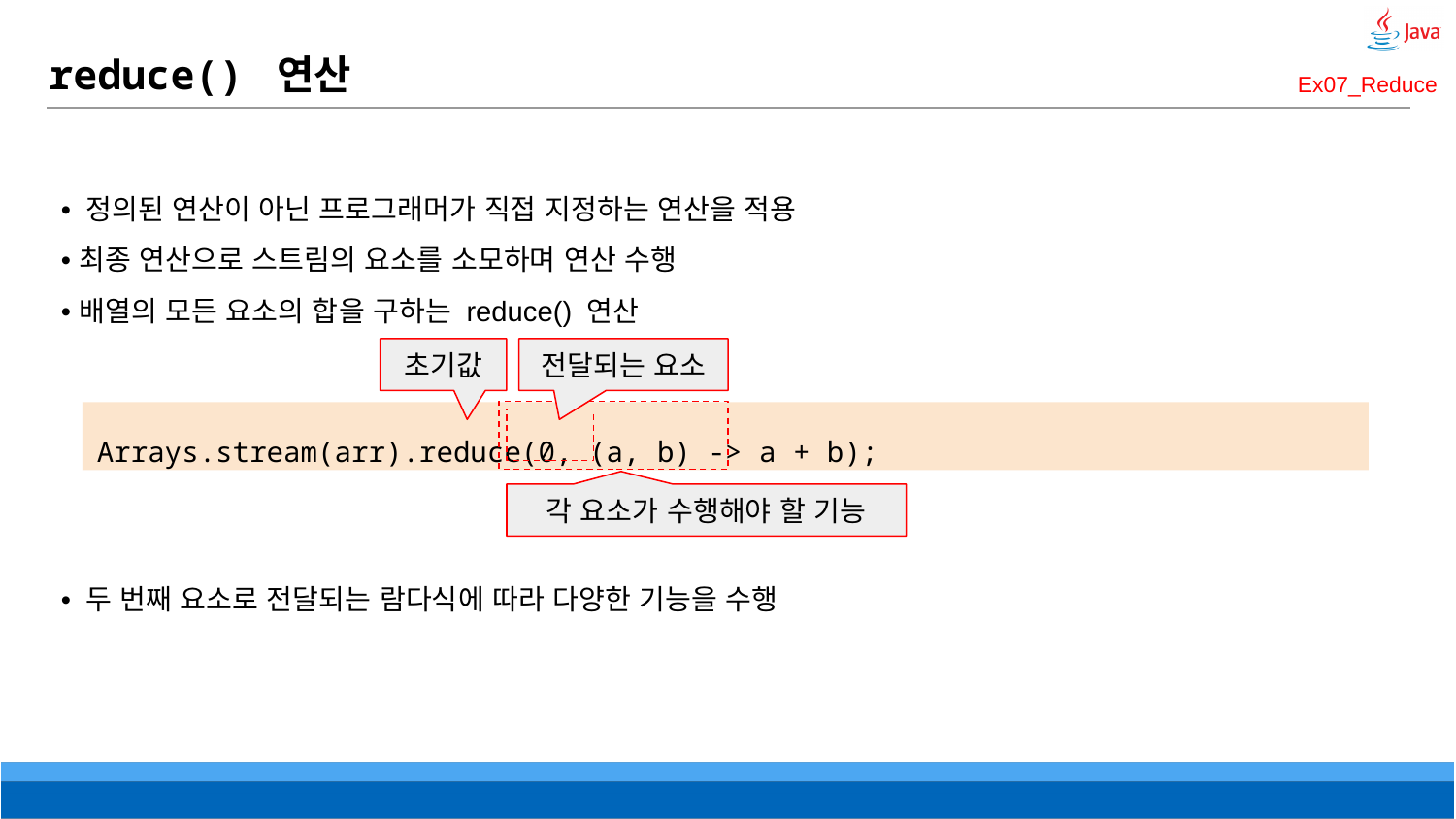

# reduce() 연산
Ex07_Reduce
• 정의된 연산이 아닌 프로그래머가 직접 지정하는 연산을 적용
• 최종 연산으로 스트림의 요소를 소모하며 연산 수행
• 배열의 모든 요소의 합을 구하는 reduce() 연산

• 두 번째 요소로 전달되는 람다식에 따라 다양한 기능을 수행

초기값
전달되는 요소

Arrays.stream(arr).reduce(0, (a, b) -> a + b);

각 요소가 수행해야 할 기능